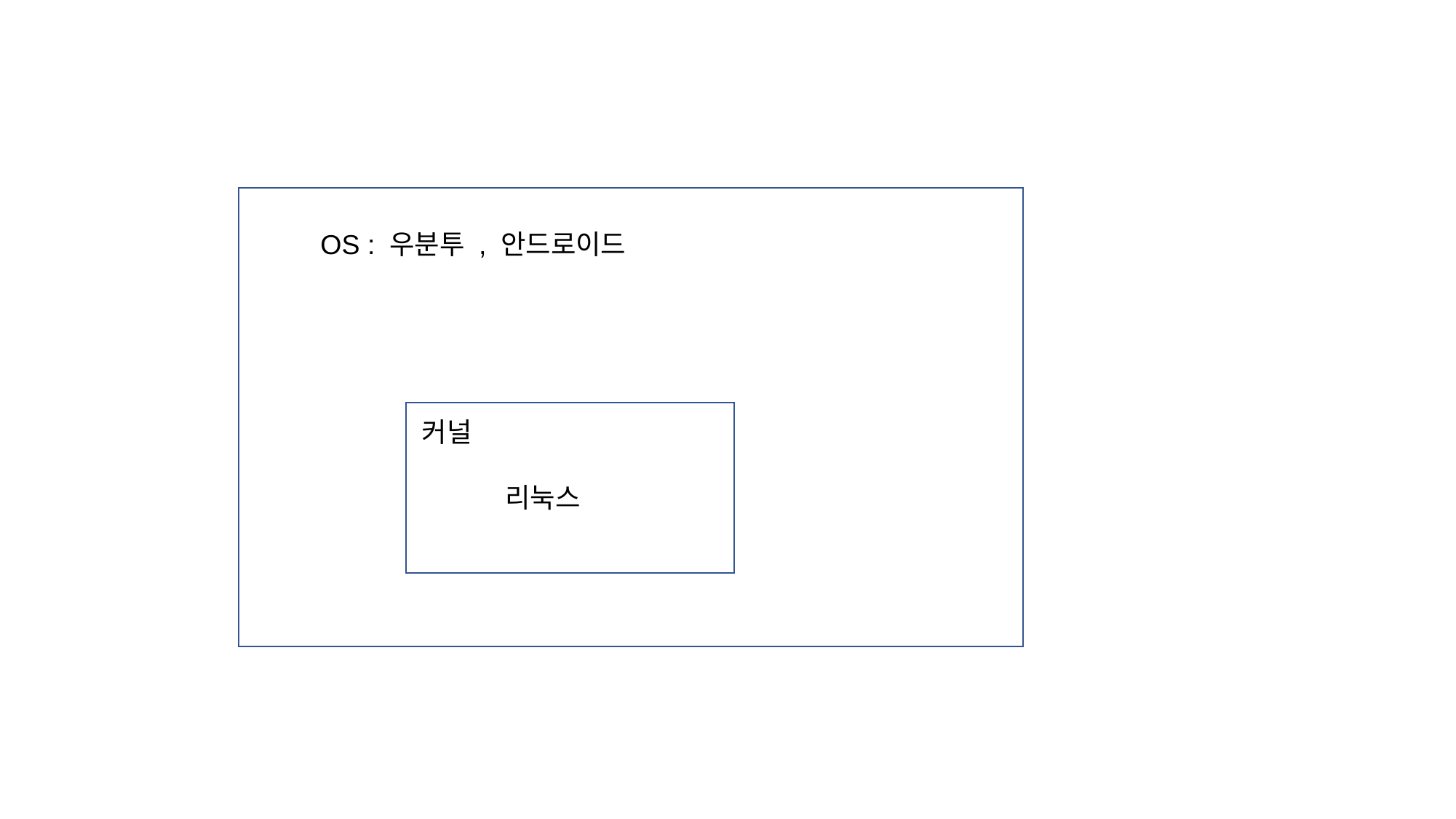

OS : 우분투 , 안드로이드

커널

          리눅스